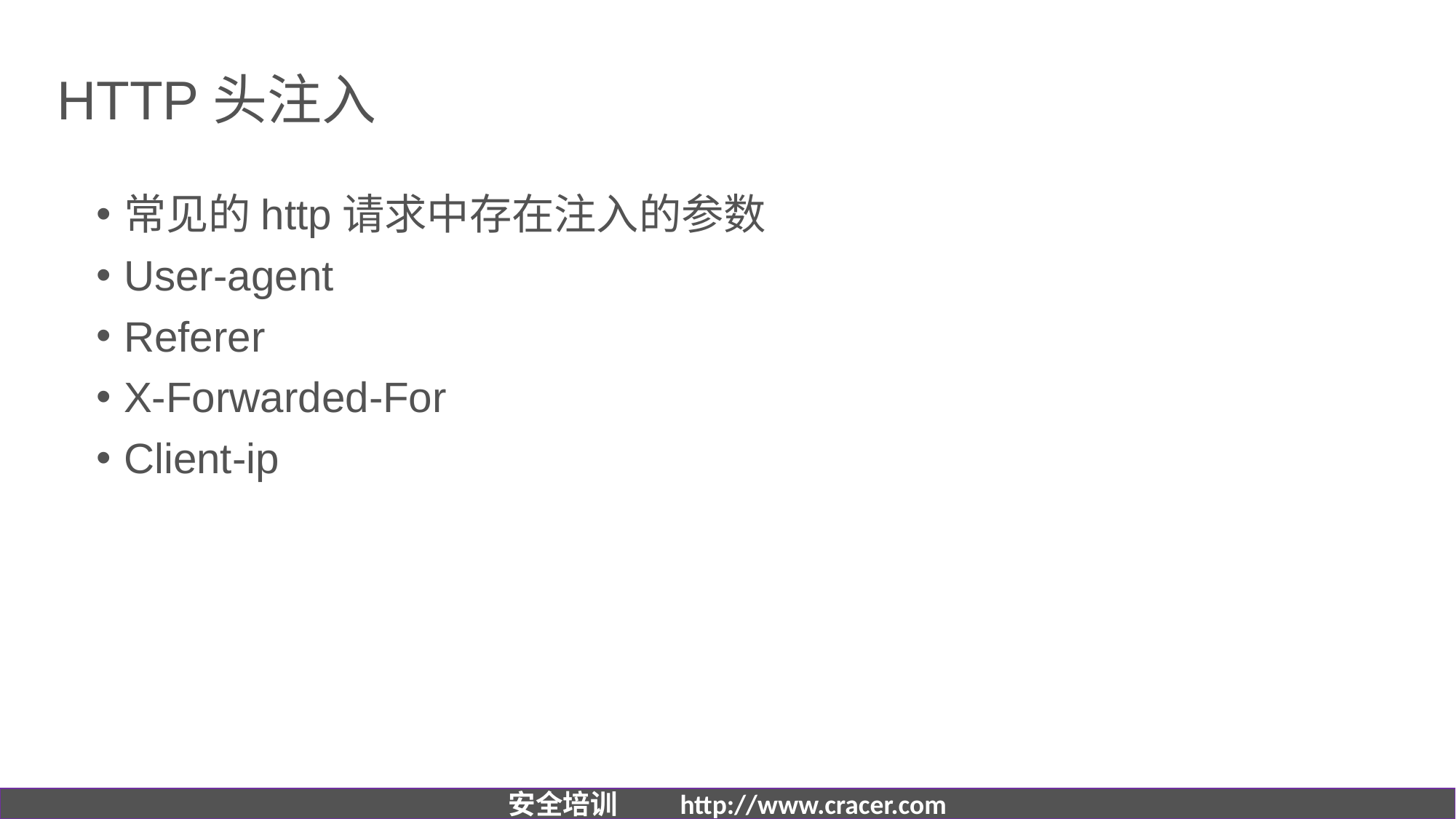

# HTTP头注入
常见的http请求中存在注入的参数
User-agent
Referer
X-Forwarded-For
Client-ip